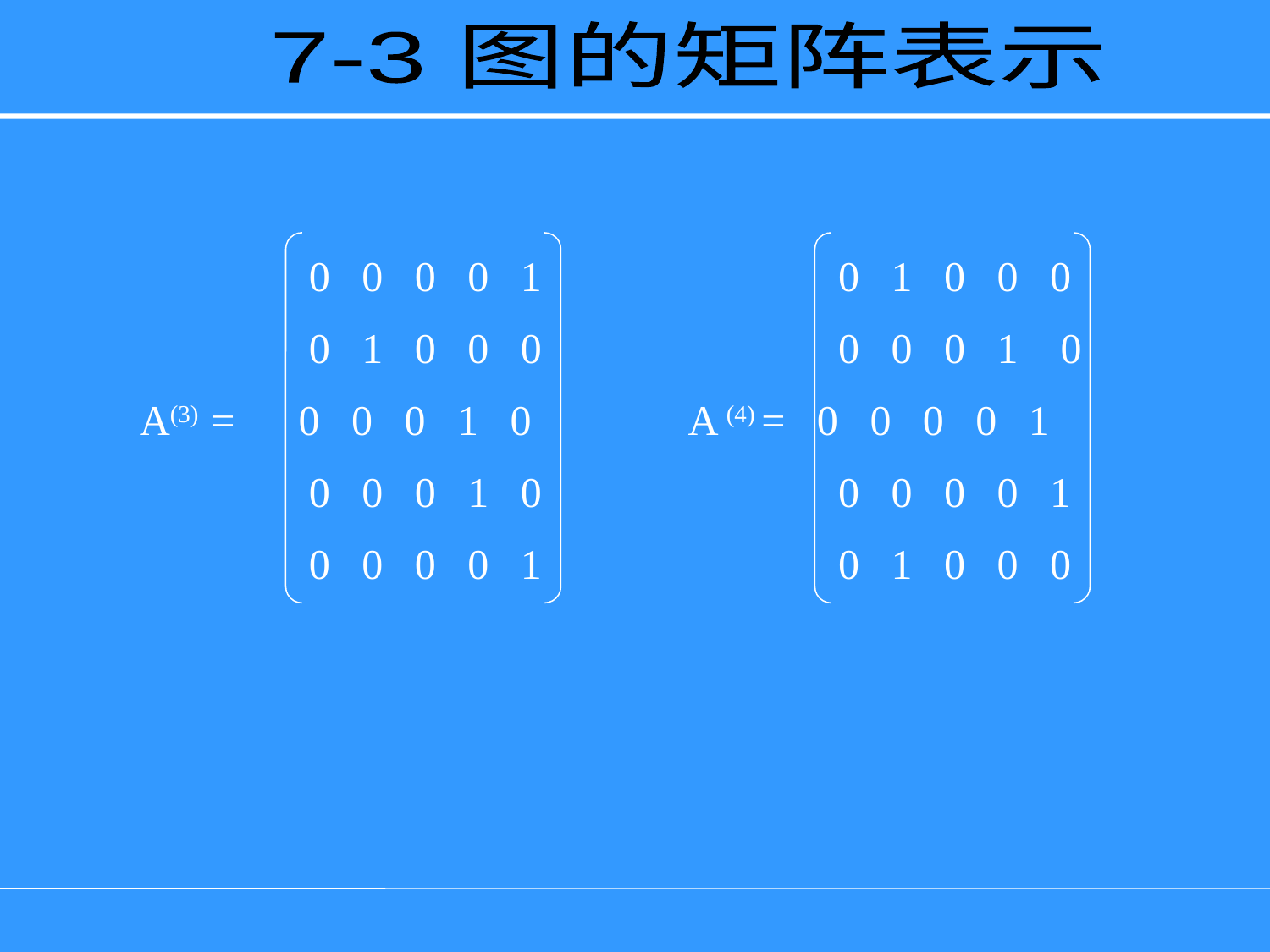

7-3 图的矩阵表示

                0   0   0   0   1                            0   1   0   0   0
                0   1   0   0   0                            0   0   0   1    0
A(3)  =      0   0   0   1   0               A (4) =   0   0   0   0   1
                0   0   0   1   0                            0   0   0   0   1
                0   0   0   0   1                            0   1   0   0   0